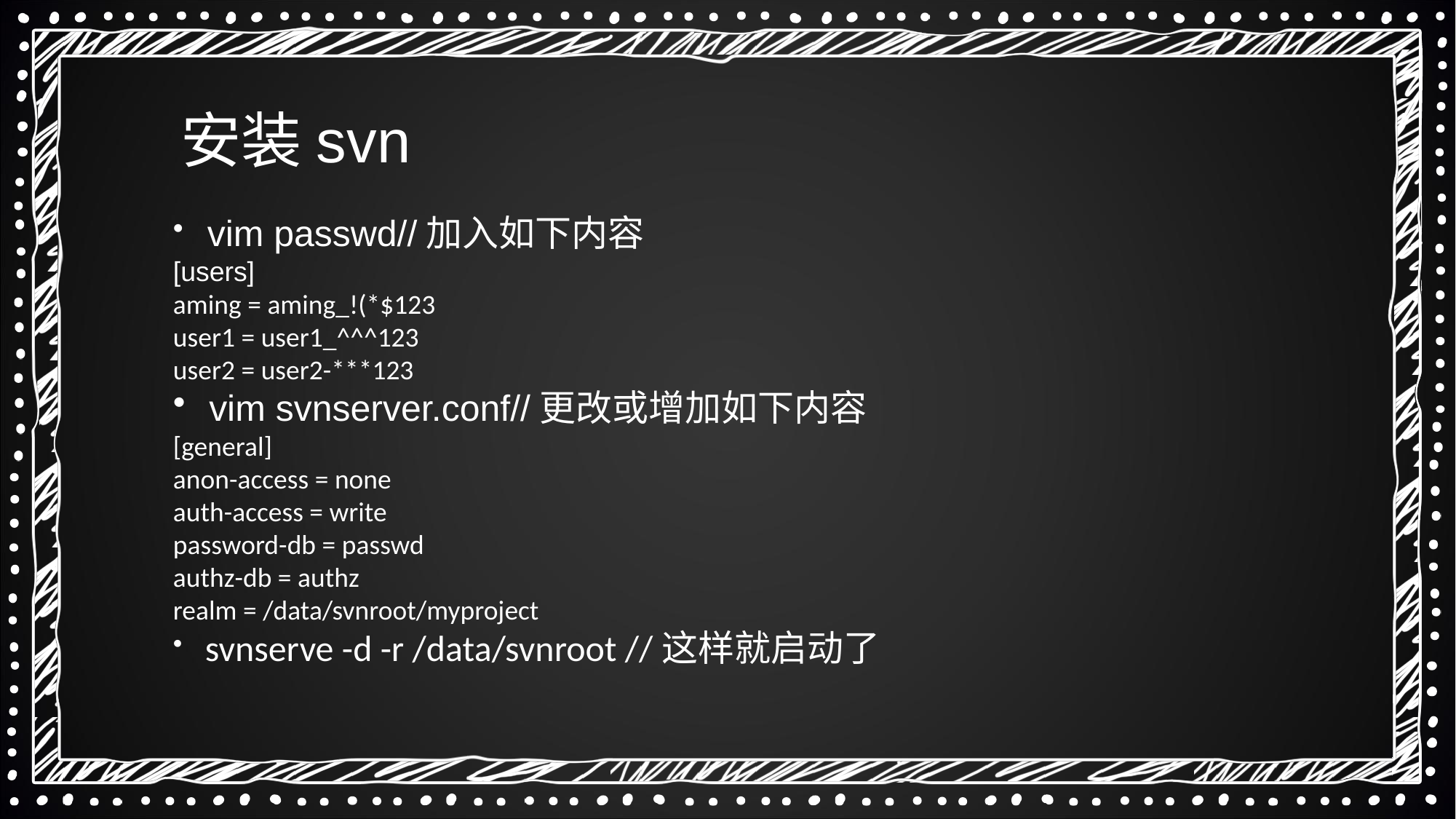

安装svn
 vim passwd//加入如下内容
[users]
aming = aming_!(*$123
user1 = user1_^^^123
user2 = user2-***123
 vim svnserver.conf//更改或增加如下内容
[general]
anon-access = none
auth-access = write
password-db = passwd
authz-db = authz
realm = /data/svnroot/myproject
 svnserve -d -r /data/svnroot //这样就启动了